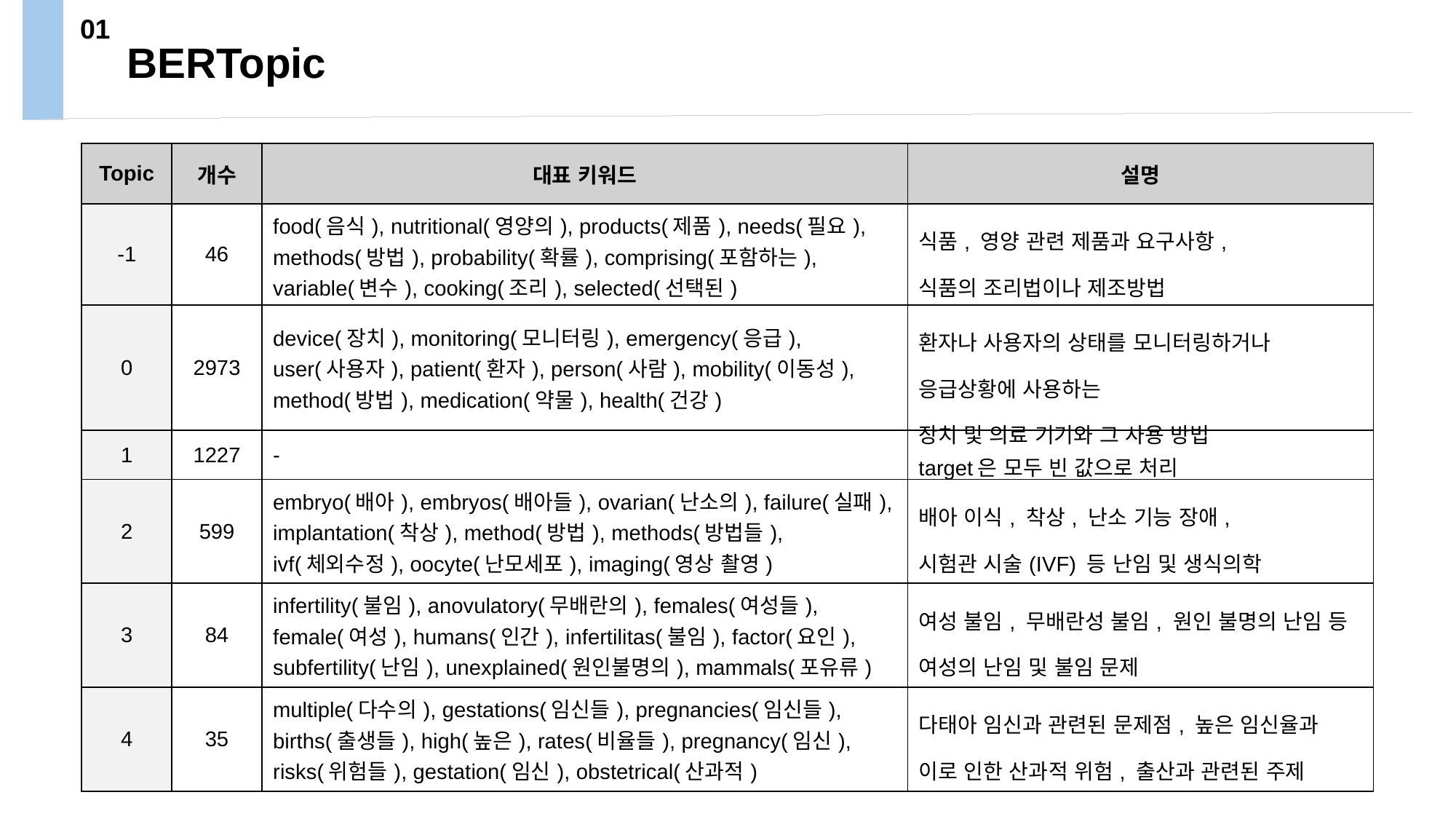

01
BERTopic
| Topic | 개수 | 대표 키워드 | 설명 |
| --- | --- | --- | --- |
| -1 | 46 | food(음식), nutritional(영양의), products(제품), needs(필요), methods(방법), probability(확률), comprising(포함하는), variable(변수), cooking(조리), selected(선택된) | 식품, 영양 관련 제품과 요구사항, 식품의 조리법이나 제조방법 |
| 0 | 2973 | device(장치), monitoring(모니터링), emergency(응급), user(사용자), patient(환자), person(사람), mobility(이동성), method(방법), medication(약물), health(건강) | 환자나 사용자의 상태를 모니터링하거나 응급상황에 사용하는 장치 및 의료 기기와 그 사용 방법 |
| 1 | 1227 | - | target은 모두 빈 값으로 처리 |
| 2 | 599 | embryo(배아), embryos(배아들), ovarian(난소의), failure(실패), implantation(착상), method(방법), methods(방법들), ivf(체외수정), oocyte(난모세포), imaging(영상 촬영) | 배아 이식, 착상, 난소 기능 장애, 시험관 시술(IVF) 등 난임 및 생식의학 |
| 3 | 84 | infertility(불임), anovulatory(무배란의), females(여성들), female(여성), humans(인간), infertilitas(불임), factor(요인), subfertility(난임), unexplained(원인불명의), mammals(포유류) | 여성 불임, 무배란성 불임, 원인 불명의 난임 등 여성의 난임 및 불임 문제 |
| 4 | 35 | multiple(다수의), gestations(임신들), pregnancies(임신들), births(출생들), high(높은), rates(비율들), pregnancy(임신), risks(위험들), gestation(임신), obstetrical(산과적) | 다태아 임신과 관련된 문제점, 높은 임신율과 이로 인한 산과적 위험, 출산과 관련된 주제 |